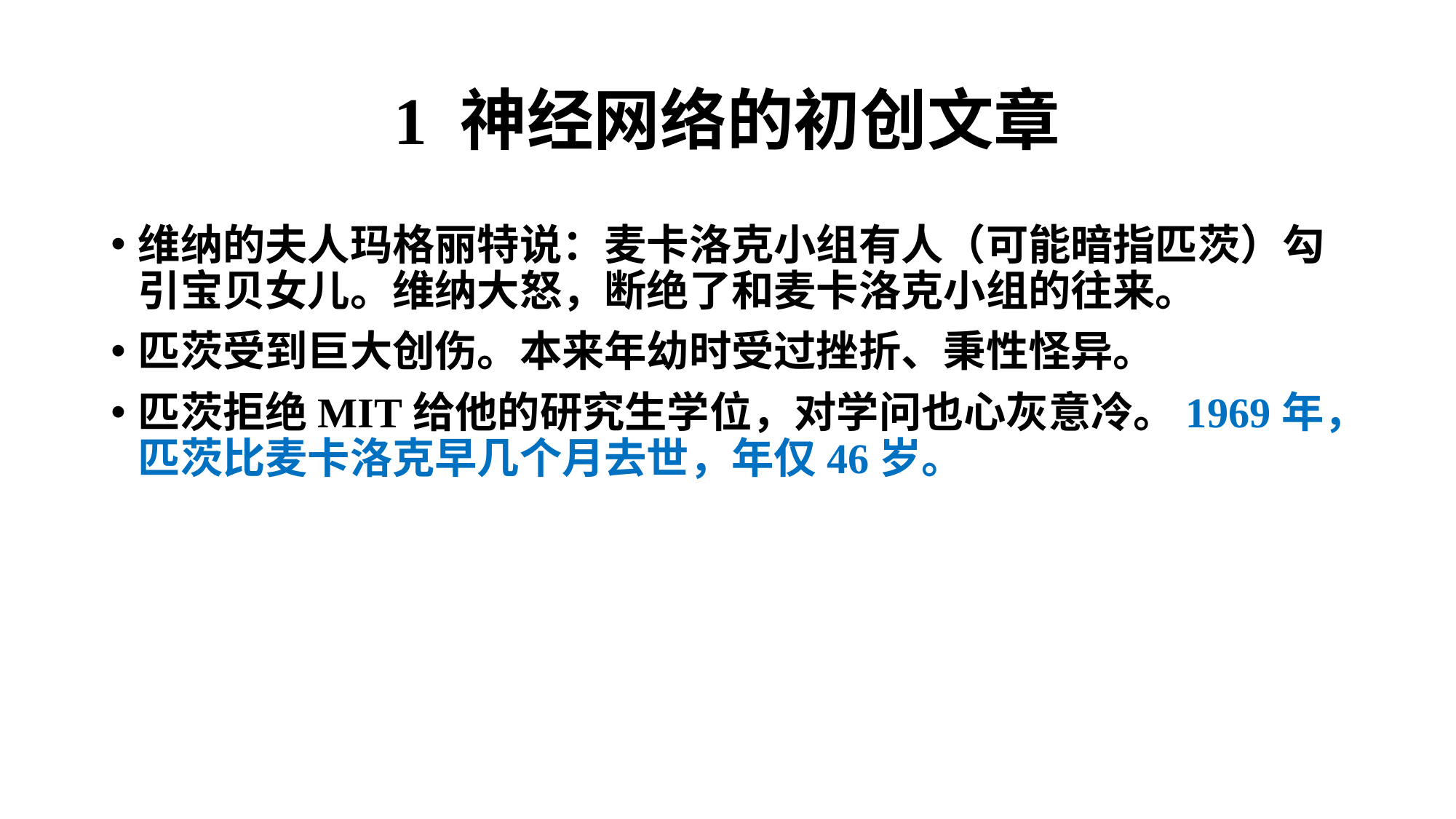

# 1 神经网络的初创文章
维纳的夫人玛格丽特说：麦卡洛克小组有人（可能暗指匹茨）勾引宝贝女儿。维纳大怒，断绝了和麦卡洛克小组的往来。
匹茨受到巨大创伤。本来年幼时受过挫折、秉性怪异。
匹茨拒绝MIT给他的研究生学位，对学问也心灰意冷。1969年，匹茨比麦卡洛克早几个月去世，年仅46岁。